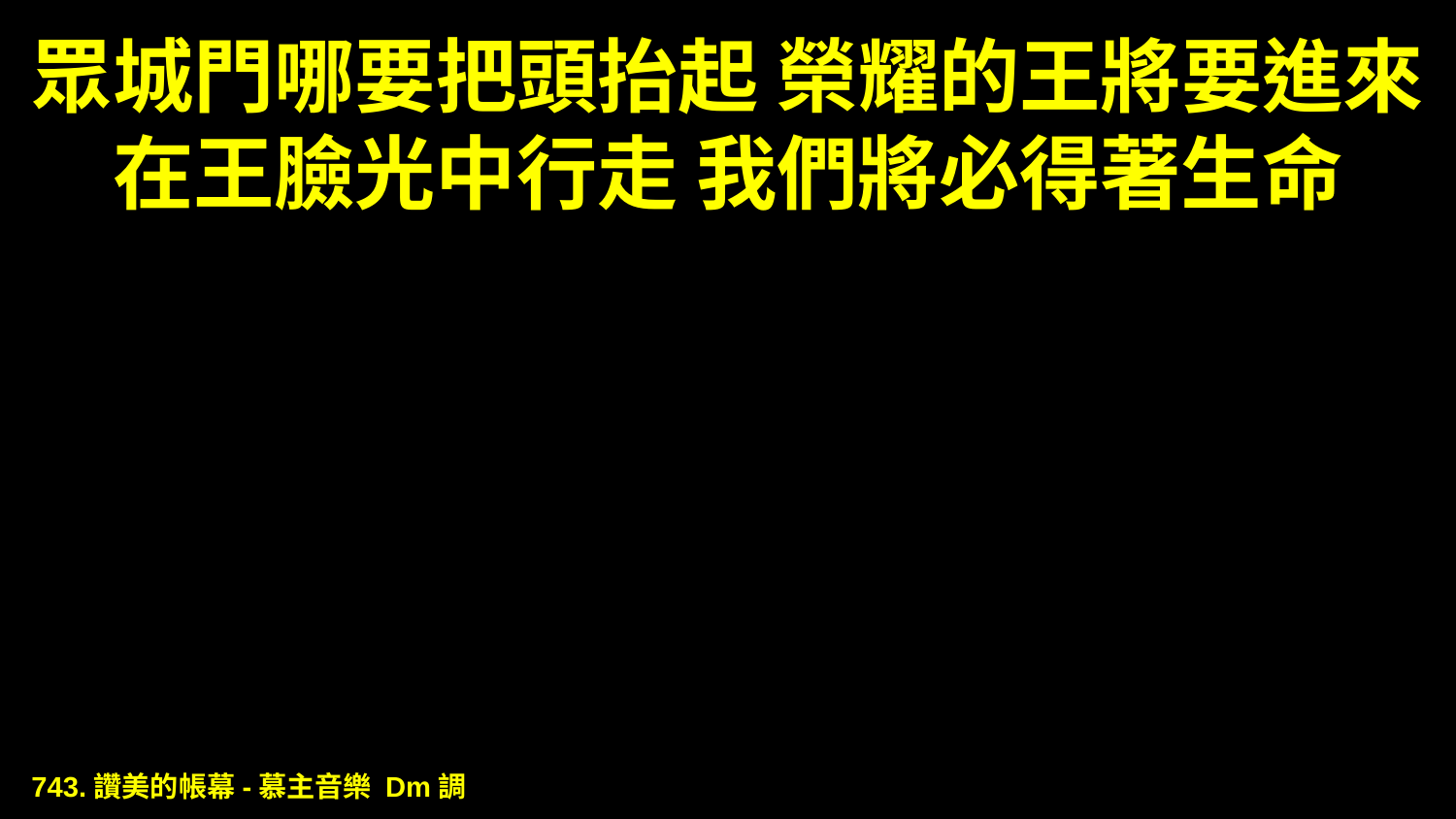

# 眾城門哪要把頭抬起 榮耀的王將要進來 在王臉光中行走 我們將必得著生命
743.讚美的帳幕-慕主音樂 Dm調